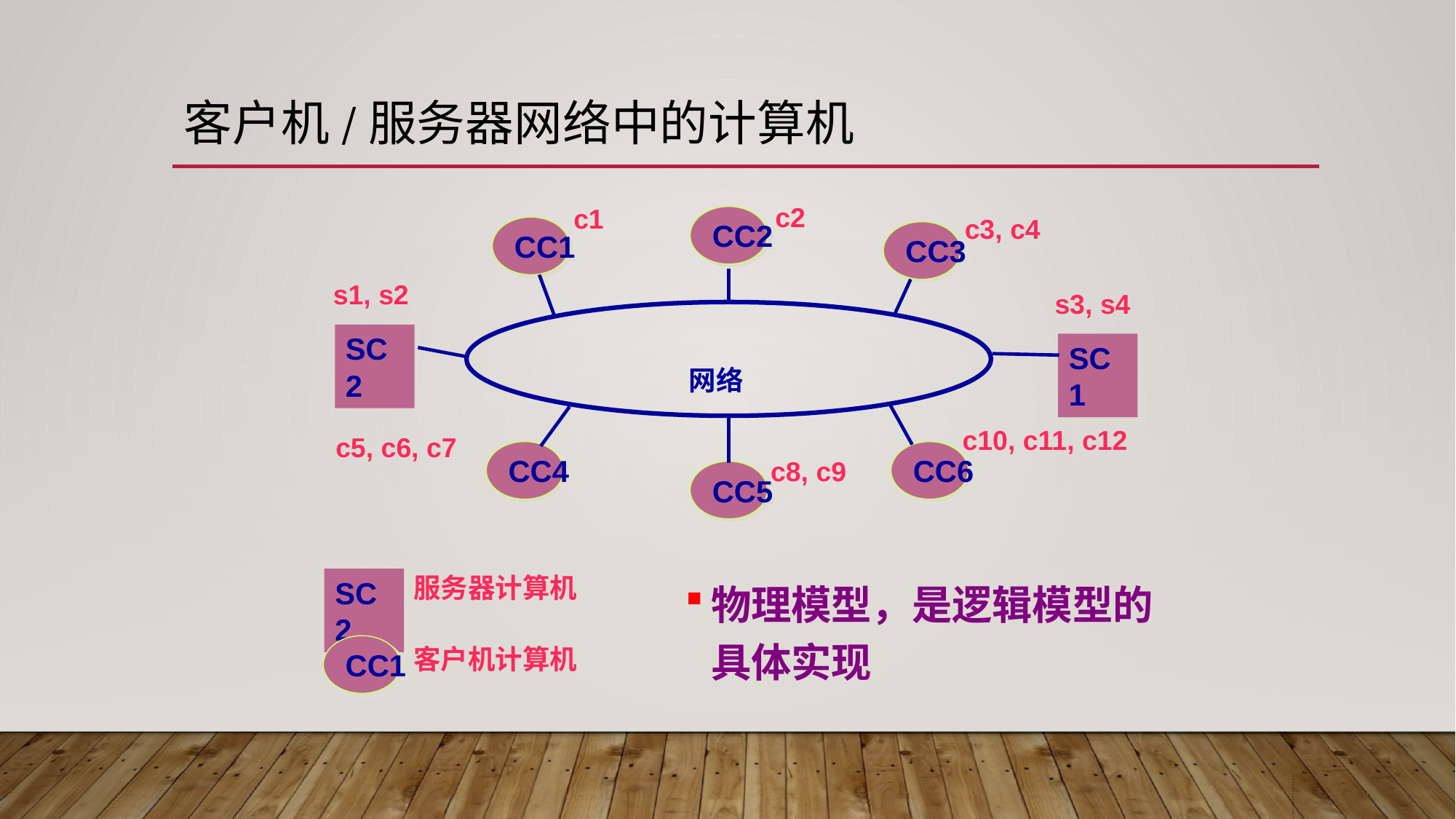

# 客户机/服务器网络中的计算机
c2
c1
CC2
c3, c4
CC1
CC3

s1, s2

s3, s4

SC2
SC1

网络

c10, c11, c12
c5, c6, c7
CC4
CC6
c8, c9
CC5
物理模型，是逻辑模型的具体实现
服务器计算机
SC2
CC1
客户机计算机
戮禾虹辟源深陵旗杯坍赛炒笆蛰虫顷烷腑袖坪嘘譬煤匪渣嫩膛讼攻嘛衅谋软件体系结构软件体系结构